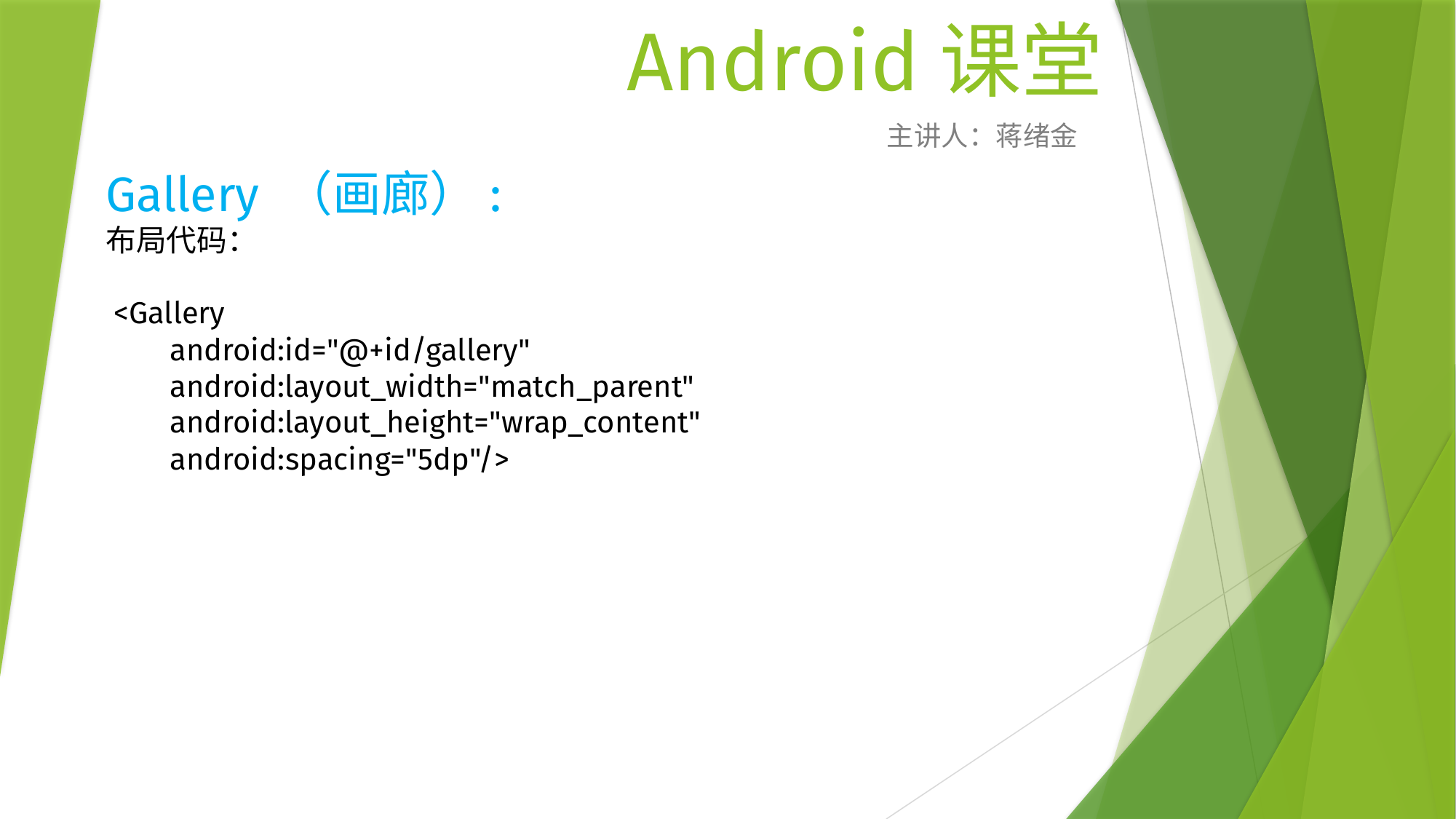

# Android课堂
主讲人：蒋绪金
Gallery （画廊）:
布局代码：

 <Gallery
        android:id="@+id/gallery"
        android:layout_width="match_parent"
        android:layout_height="wrap_content"
        android:spacing="5dp"/>